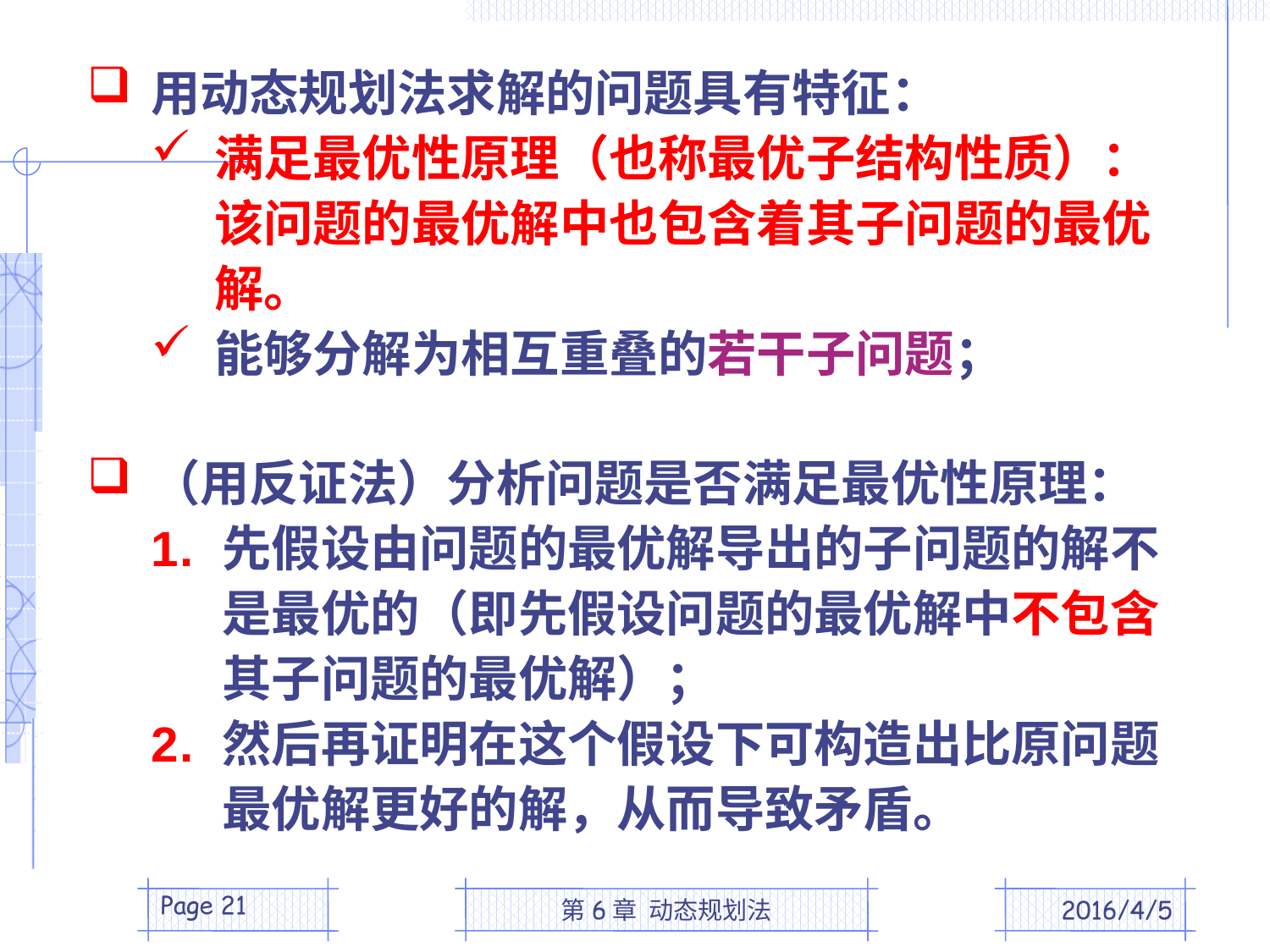

用动态规划法求解的问题具有特征：
满足最优性原理（也称最优子结构性质）：该问题的最优解中也包含着其子问题的最优解。
能够分解为相互重叠的若干子问题；

（用反证法）分析问题是否满足最优性原理：
先假设由问题的最优解导出的子问题的解不是最优的（即先假设问题的最优解中不包含其子问题的最优解）；
然后再证明在这个假设下可构造出比原问题最优解更好的解，从而导致矛盾。

Page 21
第6章  动态规划法
2016/4/5